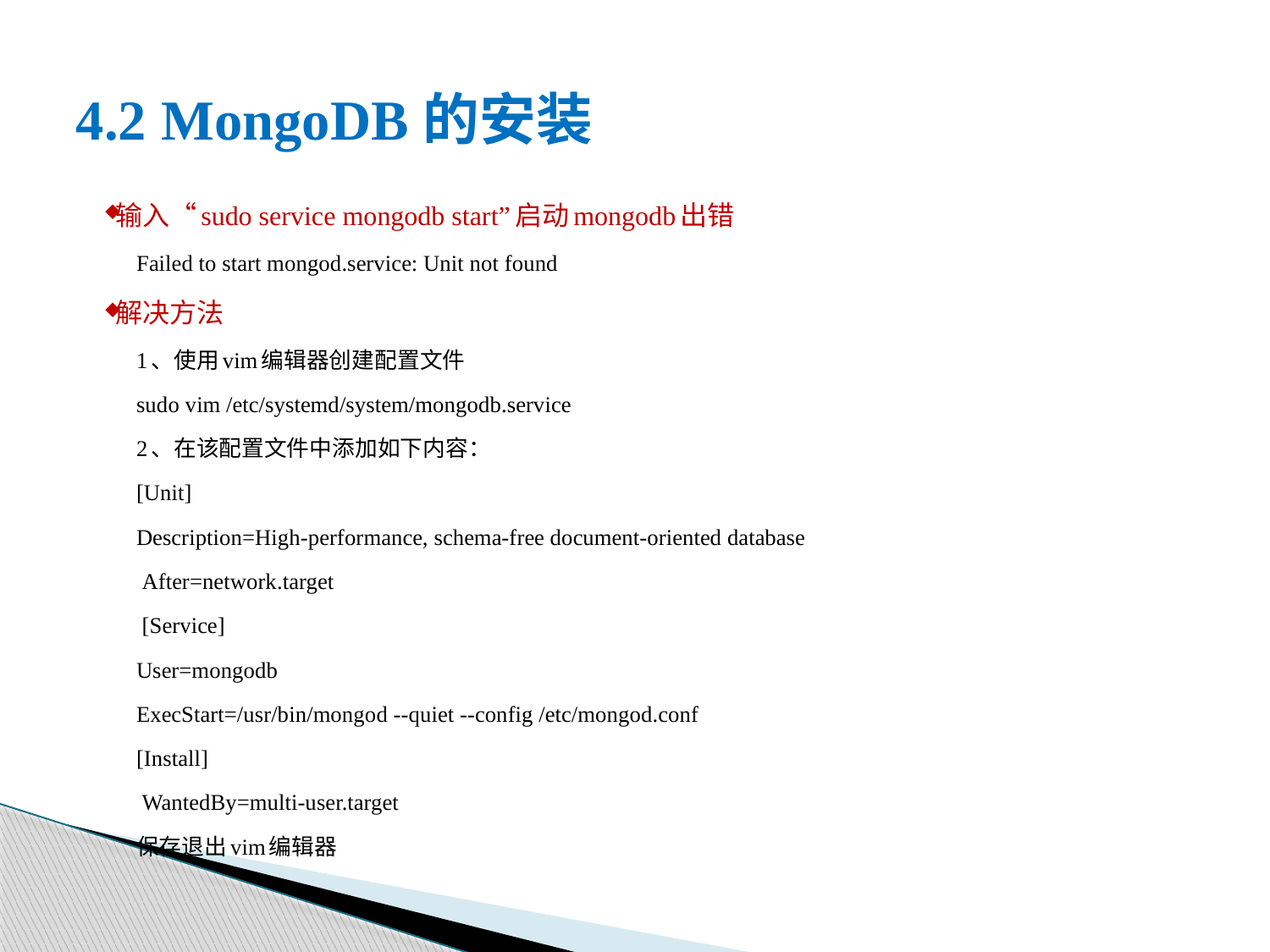

# 4.2 MongoDB的安装
输入“sudo service mongodb start”启动mongodb出错
Failed to start mongod.service: Unit not found
解决方法
1、使用vim编辑器创建配置文件
sudo vim /etc/systemd/system/mongodb.service
2、在该配置文件中添加如下内容：
[Unit]
Description=High-performance, schema-free document-oriented database
 After=network.target
 [Service]
User=mongodb
ExecStart=/usr/bin/mongod --quiet --config /etc/mongod.conf
[Install]
 WantedBy=multi-user.target
保存退出vim编辑器